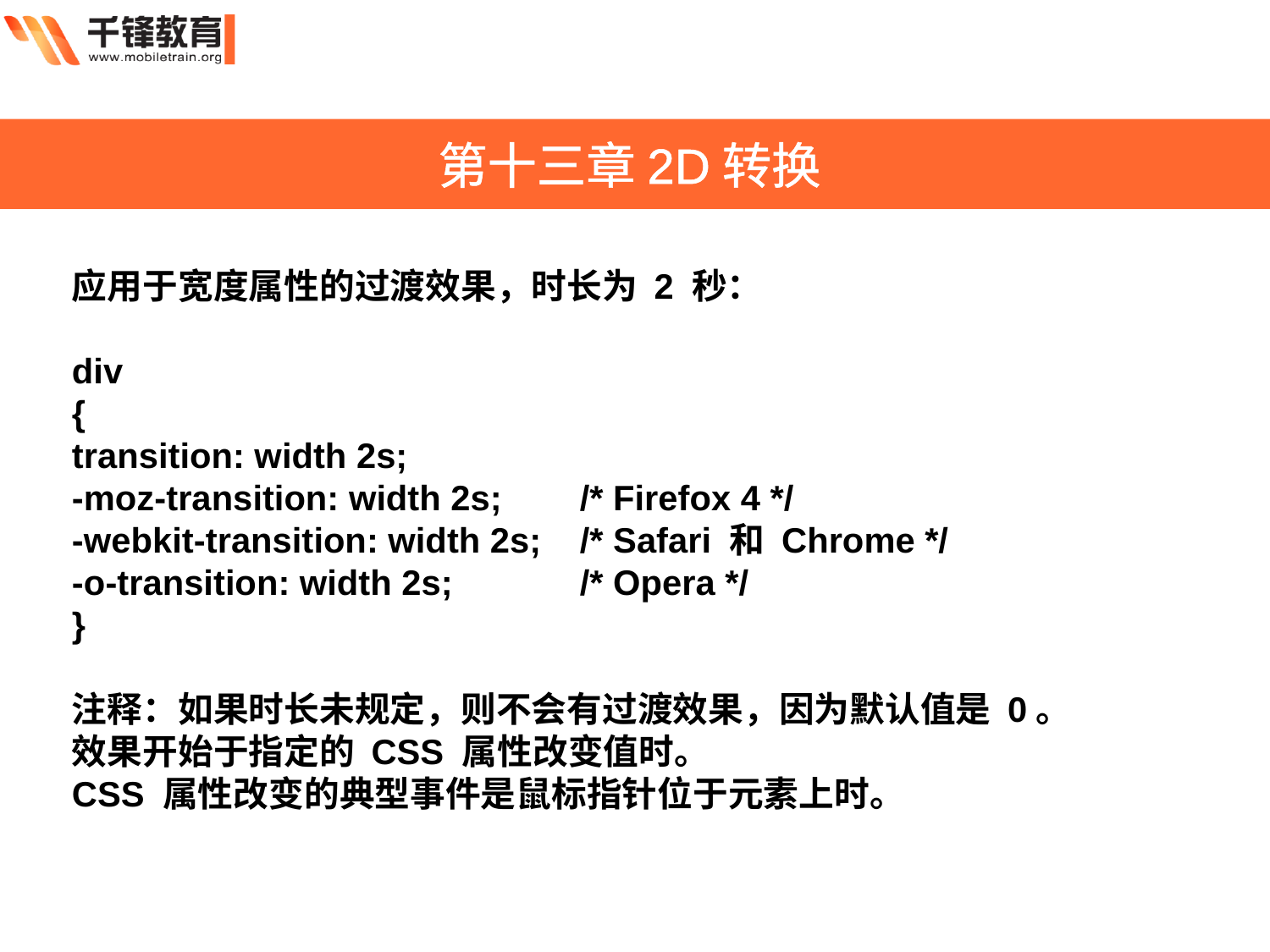

第十三章2D转换
应用于宽度属性的过渡效果，时长为 2 秒：

div
{
transition: width 2s;
-moz-transition: width 2s;	/* Firefox 4 */
-webkit-transition: width 2s;	/* Safari 和 Chrome */
-o-transition: width 2s;	/* Opera */
}

注释：如果时长未规定，则不会有过渡效果，因为默认值是 0。
效果开始于指定的 CSS 属性改变值时。
CSS 属性改变的典型事件是鼠标指针位于元素上时。